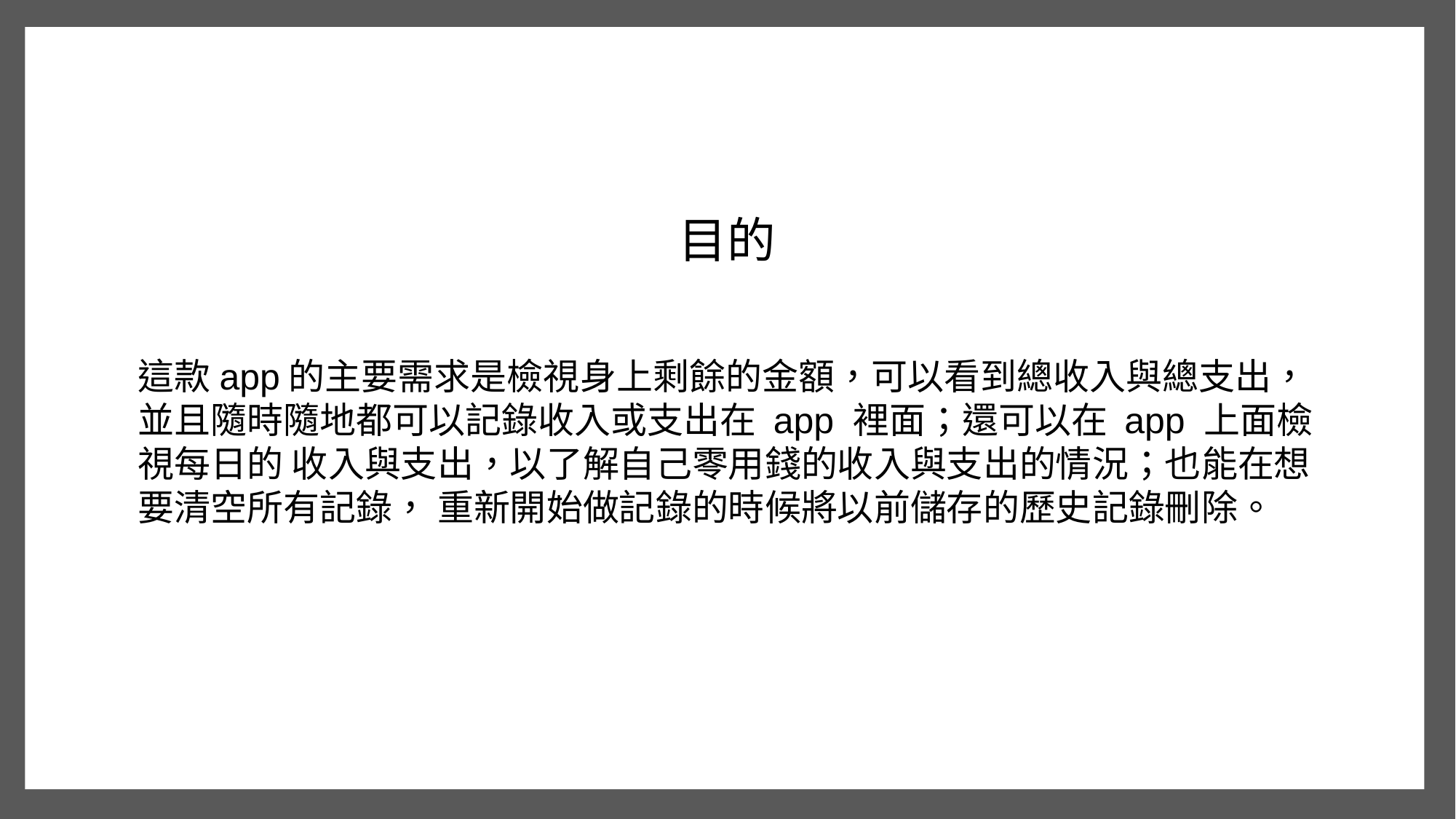

目的

這款app的主要需求是檢視身上剩餘的金額，可以看到總收入與總支出， 並且隨時隨地都可以記錄收入或支出在 app 裡面；還可以在 app 上面檢視每日的 收入與支出，以了解自己零用錢的收入與支出的情況；也能在想要清空所有記錄， 重新開始做記錄的時候將以前儲存的歷史記錄刪除。